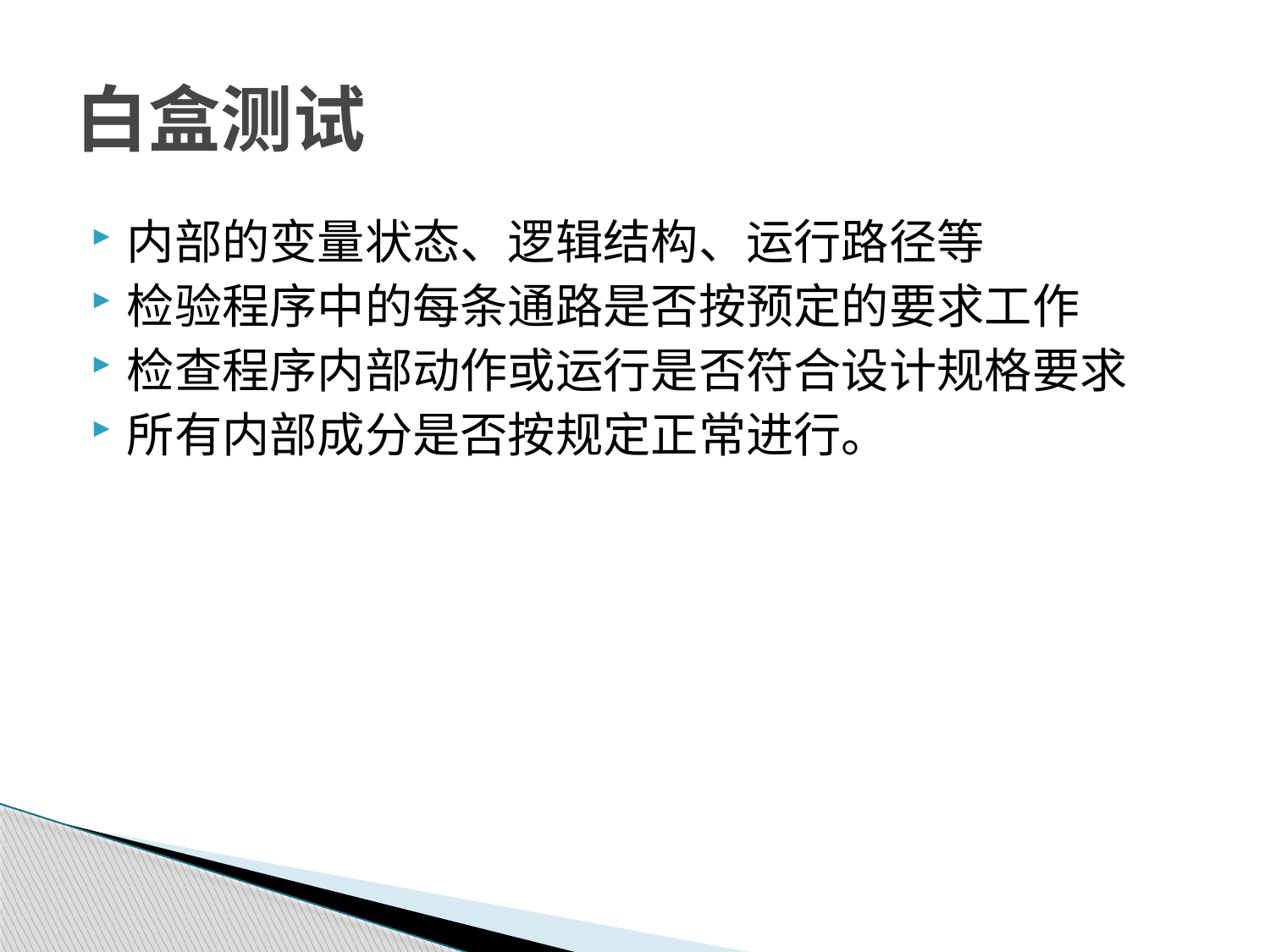

# 白盒测试
内部的变量状态、逻辑结构、运行路径等
检验程序中的每条通路是否按预定的要求工作
检查程序内部动作或运行是否符合设计规格要求
所有内部成分是否按规定正常进行。